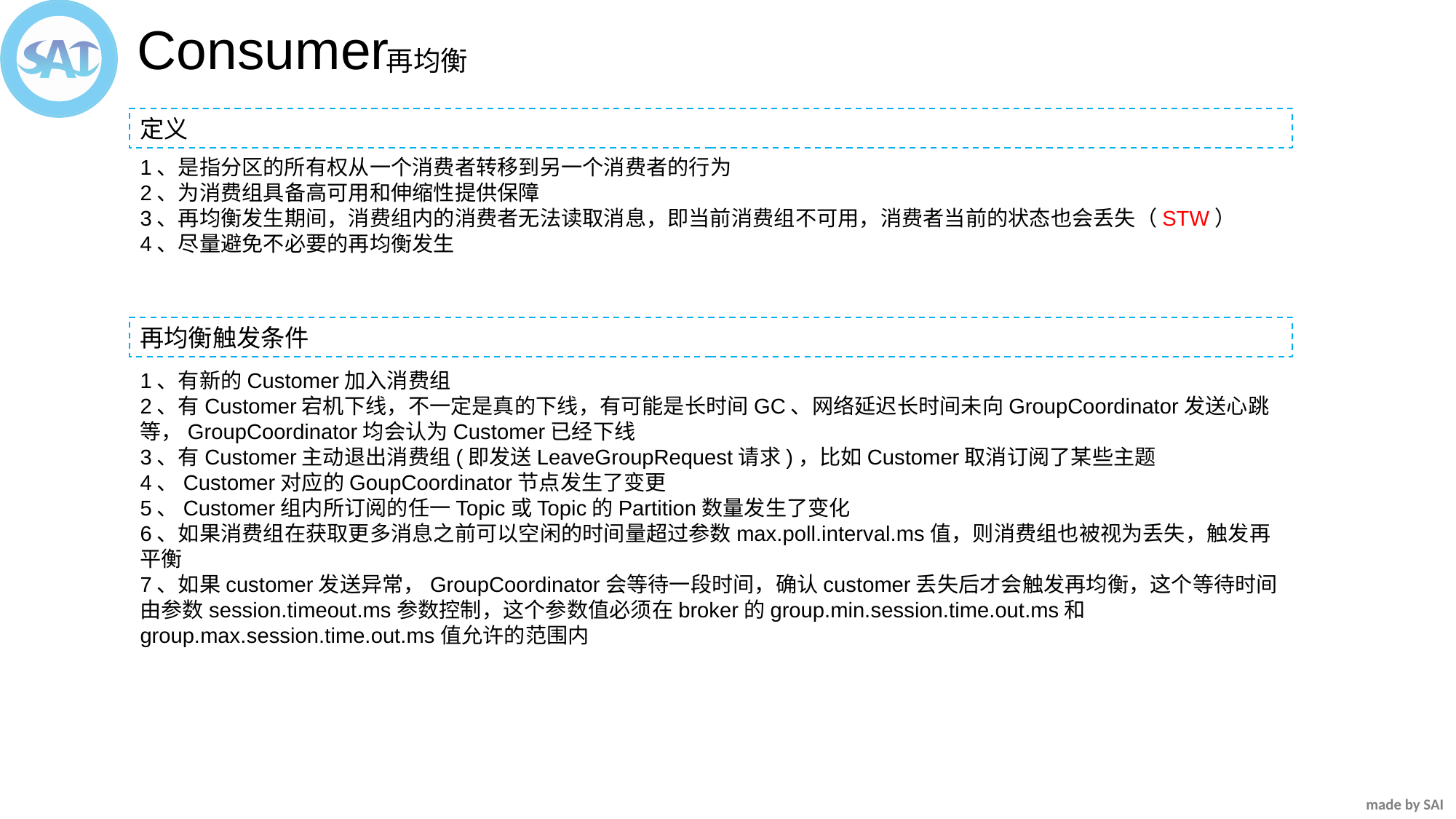

Consumer
再均衡
定义
1、是指分区的所有权从一个消费者转移到另一个消费者的行为
2、为消费组具备高可用和伸缩性提供保障
3、再均衡发生期间，消费组内的消费者无法读取消息，即当前消费组不可用，消费者当前的状态也会丢失（STW）
4、尽量避免不必要的再均衡发生
再均衡触发条件
1、有新的Customer加入消费组
2、有Customer宕机下线，不一定是真的下线，有可能是长时间GC、网络延迟长时间未向GroupCoordinator发送心跳等，GroupCoordinator均会认为Customer已经下线
3、有Customer主动退出消费组(即发送LeaveGroupRequest请求)，比如Customer取消订阅了某些主题
4、Customer对应的GoupCoordinator节点发生了变更
5、Customer组内所订阅的任一Topic或Topic的Partition数量发生了变化
6、如果消费组在获取更多消息之前可以空闲的时间量超过参数max.poll.interval.ms值，则消费组也被视为丢失，触发再平衡
7、如果customer发送异常，GroupCoordinator会等待一段时间，确认customer丢失后才会触发再均衡，这个等待时间由参数session.timeout.ms参数控制，这个参数值必须在broker的group.min.session.time.out.ms和group.max.session.time.out.ms值允许的范围内